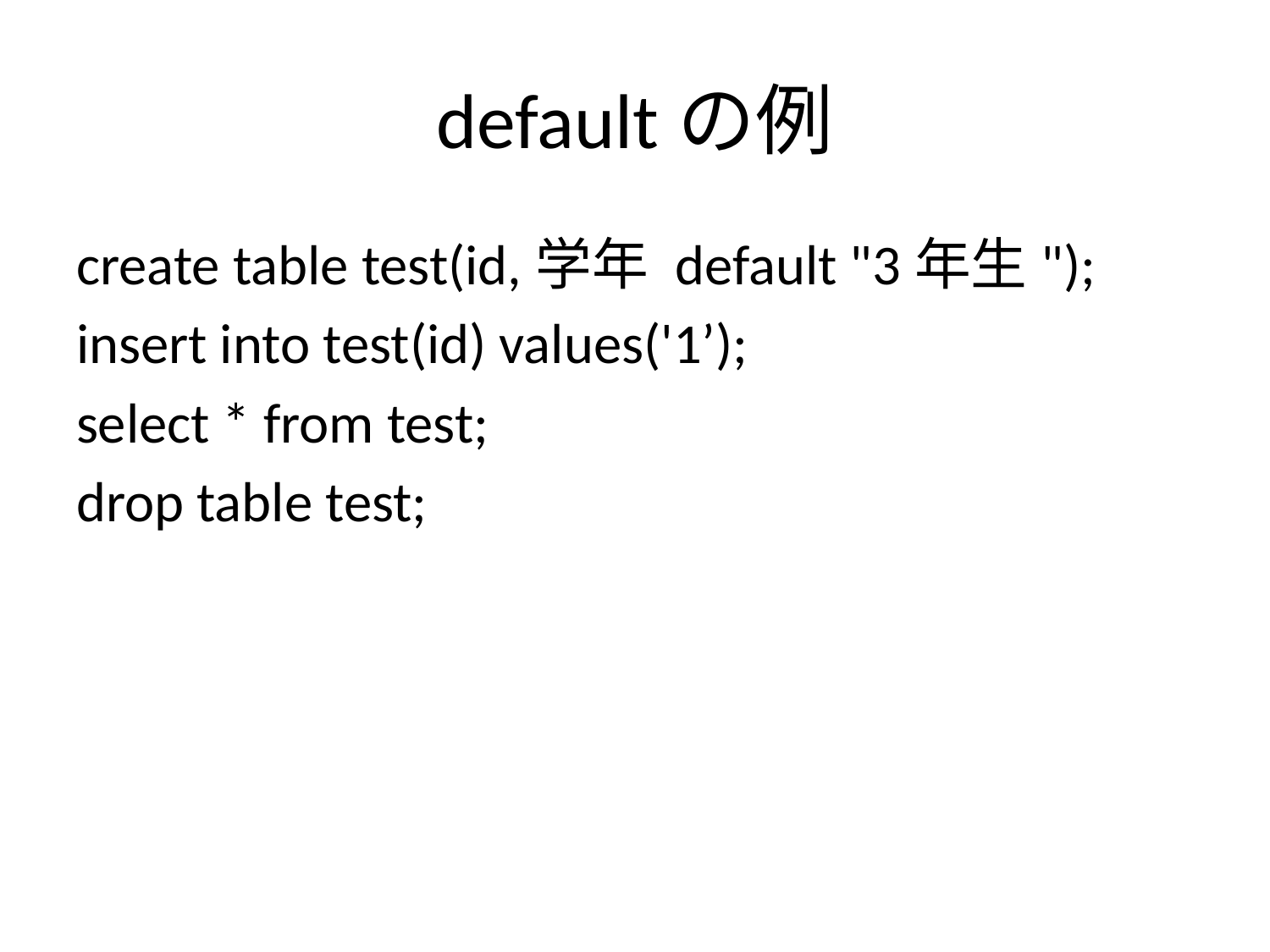

# defaultの例
create table test(id,学年 default "3年生");
insert into test(id) values('1’);
select * from test;
drop table test;